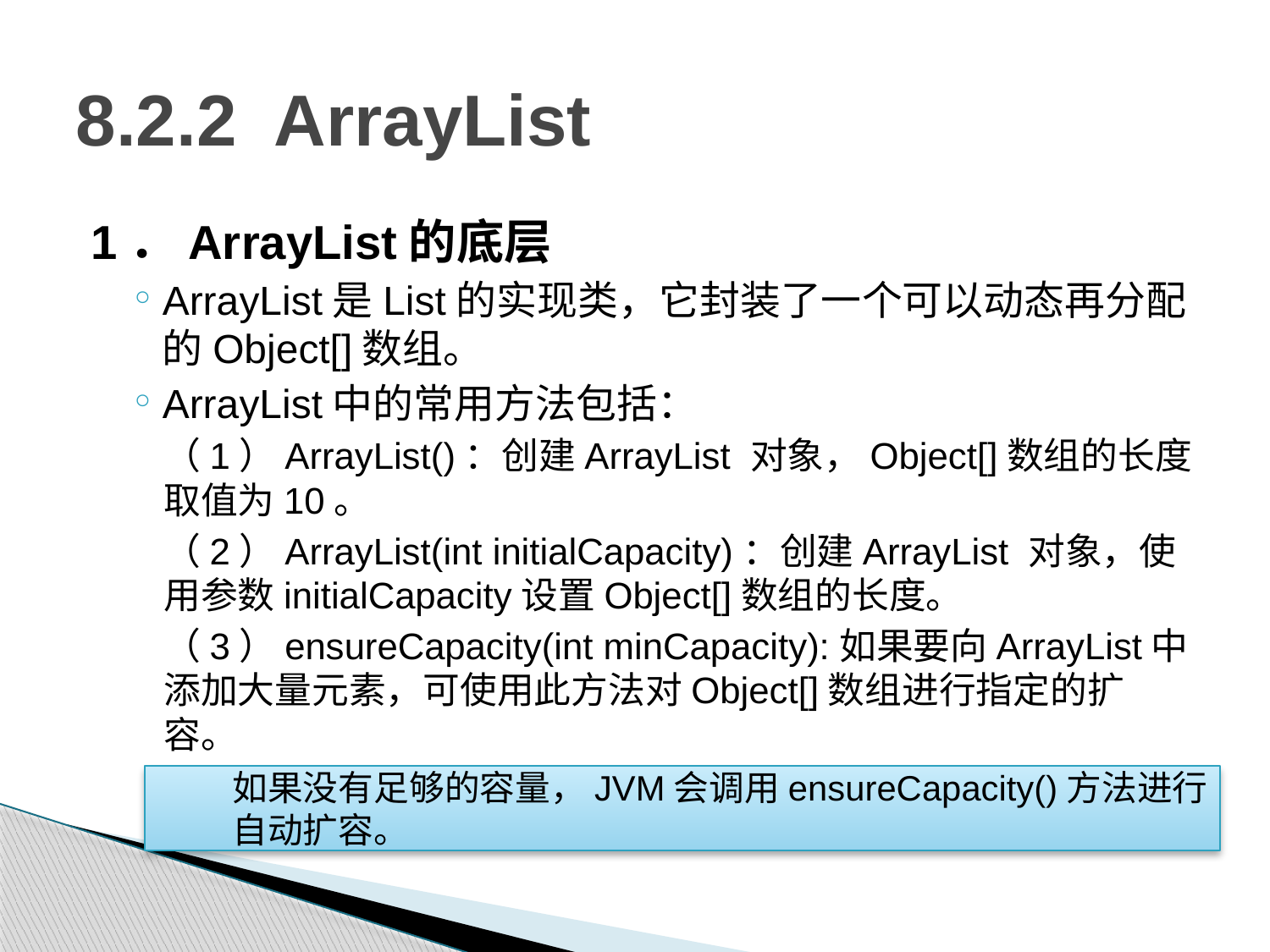

# 8.2.2  ArrayList
1．ArrayList的底层
ArrayList是List的实现类，它封装了一个可以动态再分配的Object[]数组。
ArrayList中的常用方法包括：
（1）ArrayList()：创建ArrayList 对象，Object[]数组的长度取值为10。
（2）ArrayList(int initialCapacity)：创建ArrayList 对象，使用参数initialCapacity设置Object[]数组的长度。
（3）ensureCapacity(int minCapacity):如果要向ArrayList中添加大量元素，可使用此方法对Object[]数组进行指定的扩容。
如果没有足够的容量，JVM会调用ensureCapacity()方法进行自动扩容。